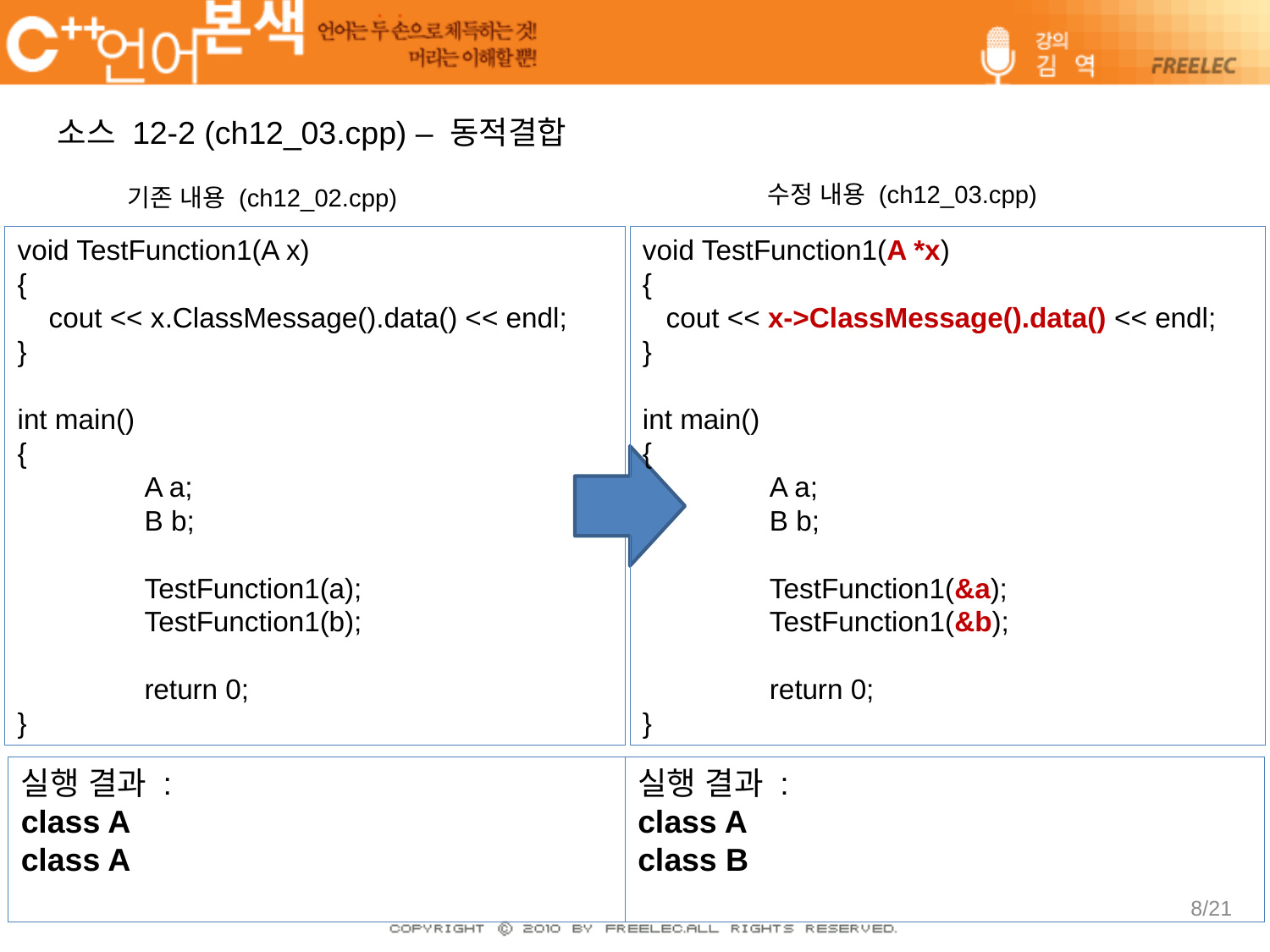

소스 12-2 (ch12_03.cpp) – 동적결합
수정 내용 (ch12_03.cpp)
기존 내용 (ch12_02.cpp)
void TestFunction1(A x)
{
    cout << x.ClassMessage().data() << endl;
}

int main()
{
	A a;
	B b;

	TestFunction1(a);
	TestFunction1(b);

	return 0;
}
void TestFunction1(A *x)
{
   cout << x->ClassMessage().data() << endl;
}

int main()
{
	A a;
	B b;

	TestFunction1(&a);
	TestFunction1(&b);

	return 0;
}

실행 결과 :
class A
class A

실행 결과 :
class A
class B

8/21